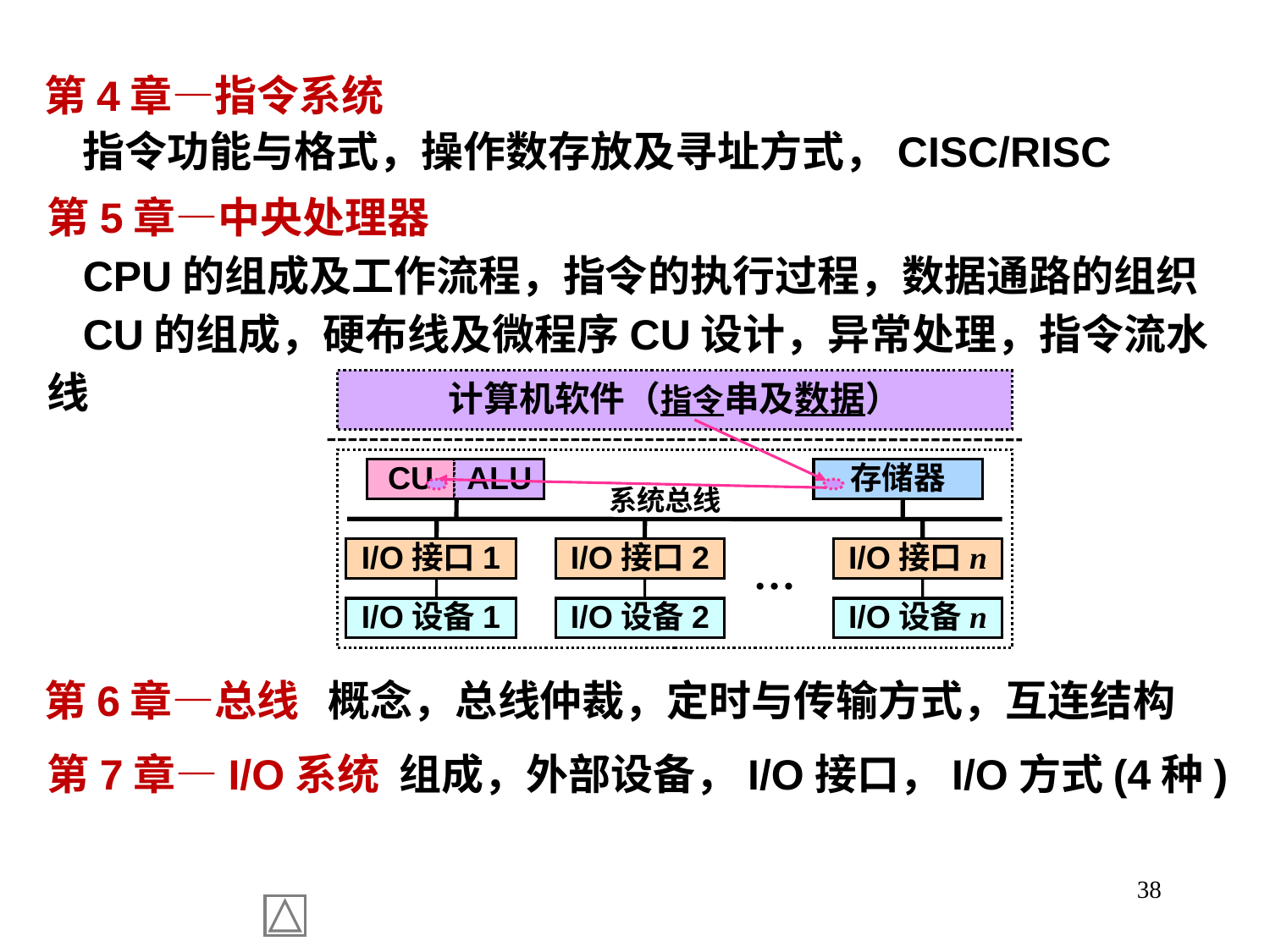

第4章—指令系统
   指令功能与格式，操作数存放及寻址方式，CISC/RISC
第5章—中央处理器
   CPU的组成及工作流程，指令的执行过程，数据通路的组织
   CU的组成，硬布线及微程序CU设计，异常处理，指令流水线
计算机软件（指令串及数据）

CU

ALU
存储器
系统总线
I/O接口1
I/O接口2
I/O接口n
…
I/O设备1
I/O设备2
I/O设备n

第6章—总线   概念，总线仲裁，定时与传输方式，互连结构
第7章—I/O系统  组成，外部设备，I/O接口，I/O方式(4种)
38